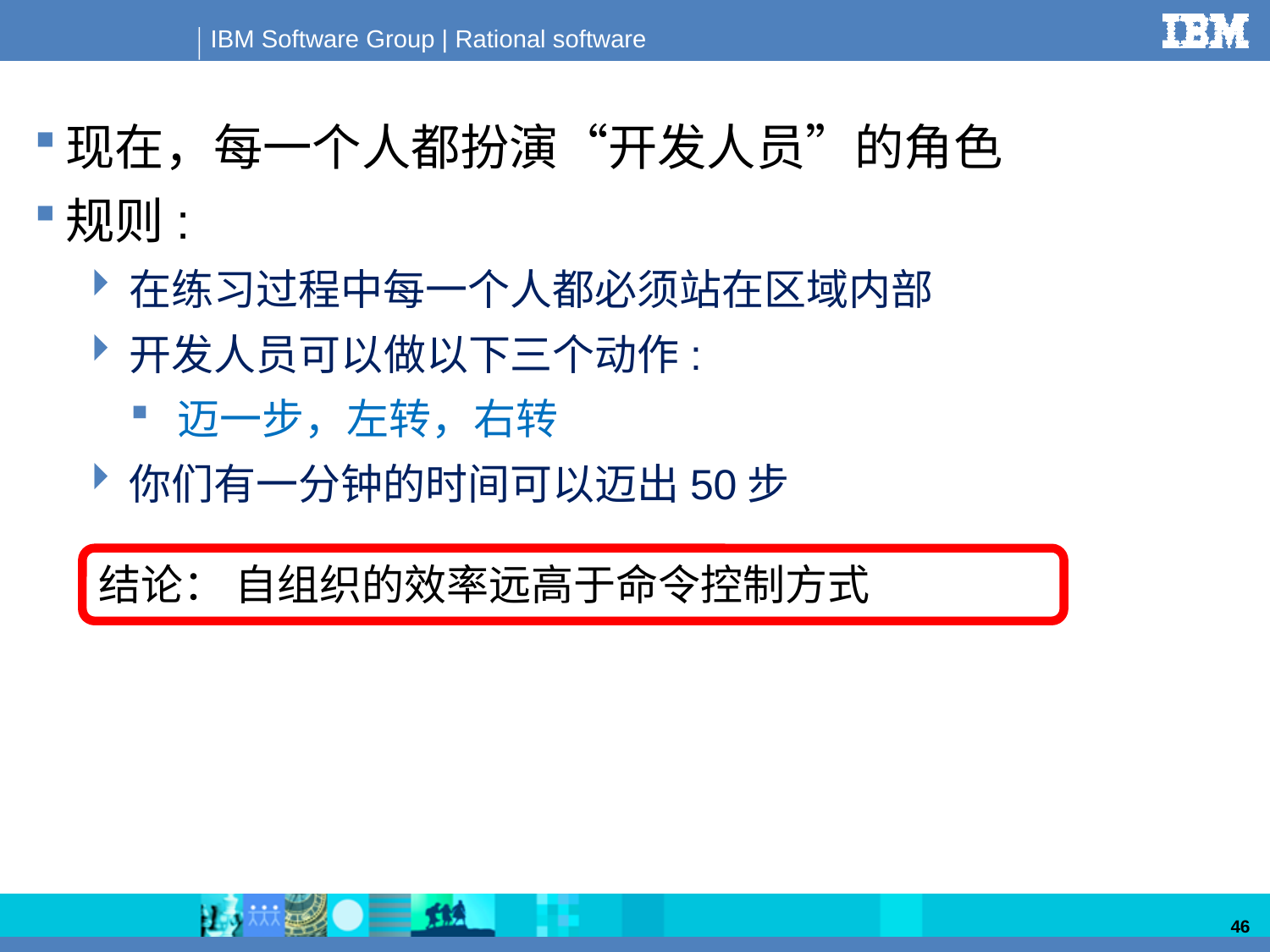

现在，每一个人都扮演“开发人员”的角色
规则:
在练习过程中每一个人都必须站在区域内部
开发人员可以做以下三个动作:
迈一步，左转，右转
你们有一分钟的时间可以迈出50步

结论： 自组织的效率远高于命令控制方式
46